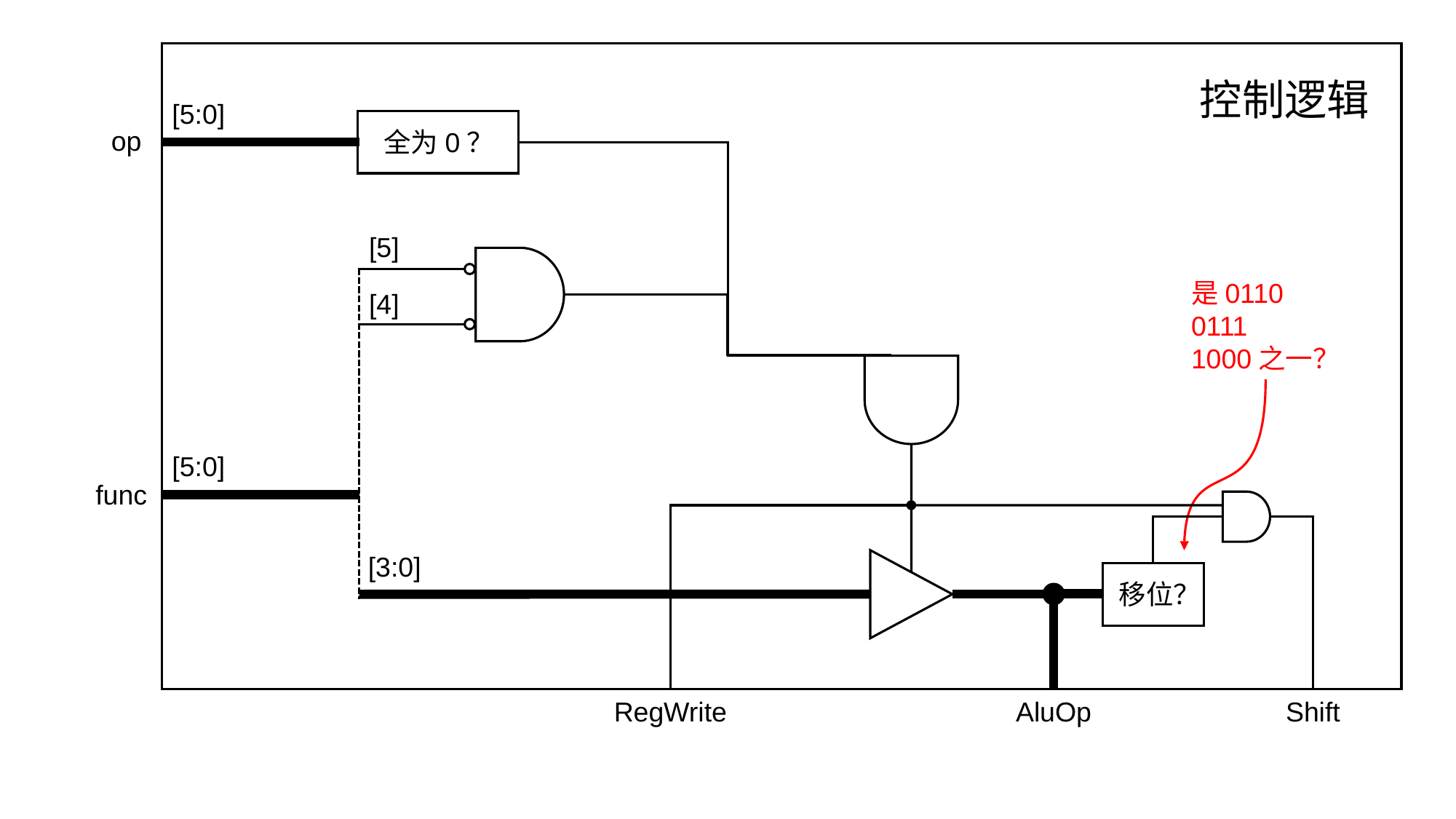

控制逻辑
[5:0]

op
全为0？
[5]

是0110
0111
1000之一？
[4]

[5:0]
func

[3:0]

移位？

RegWrite
AluOp
Shift